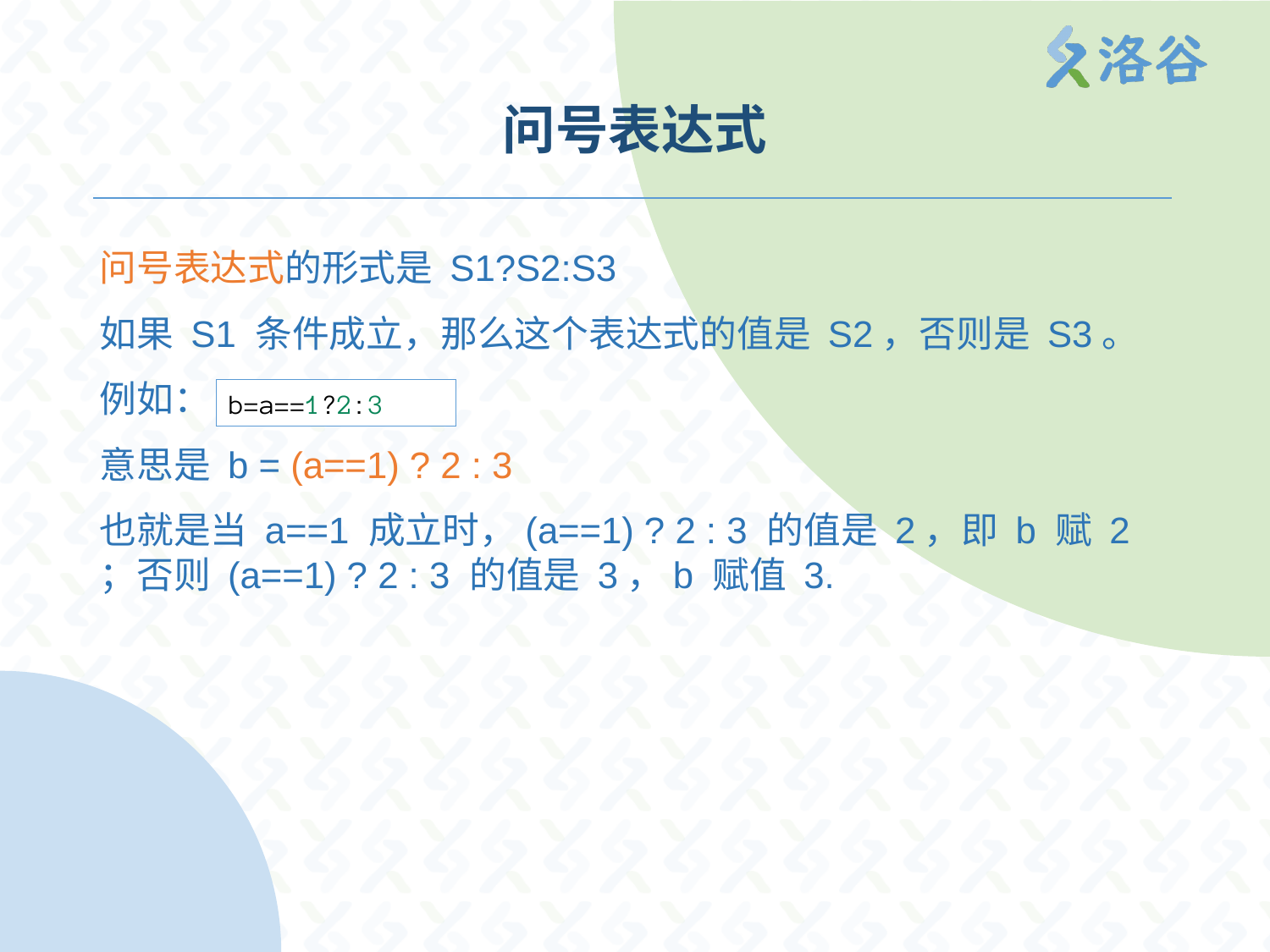

# 问号表达式
问号表达式的形式是 S1?S2:S3
如果 S1 条件成立，那么这个表达式的值是 S2，否则是 S3。
例如：
意思是 b = (a==1) ? 2 : 3
也就是当 a==1 成立时，(a==1) ? 2 : 3 的值是 2，即 b 赋 2 ；否则 (a==1) ? 2 : 3 的值是 3，b 赋值 3.
b=a==1?2:3